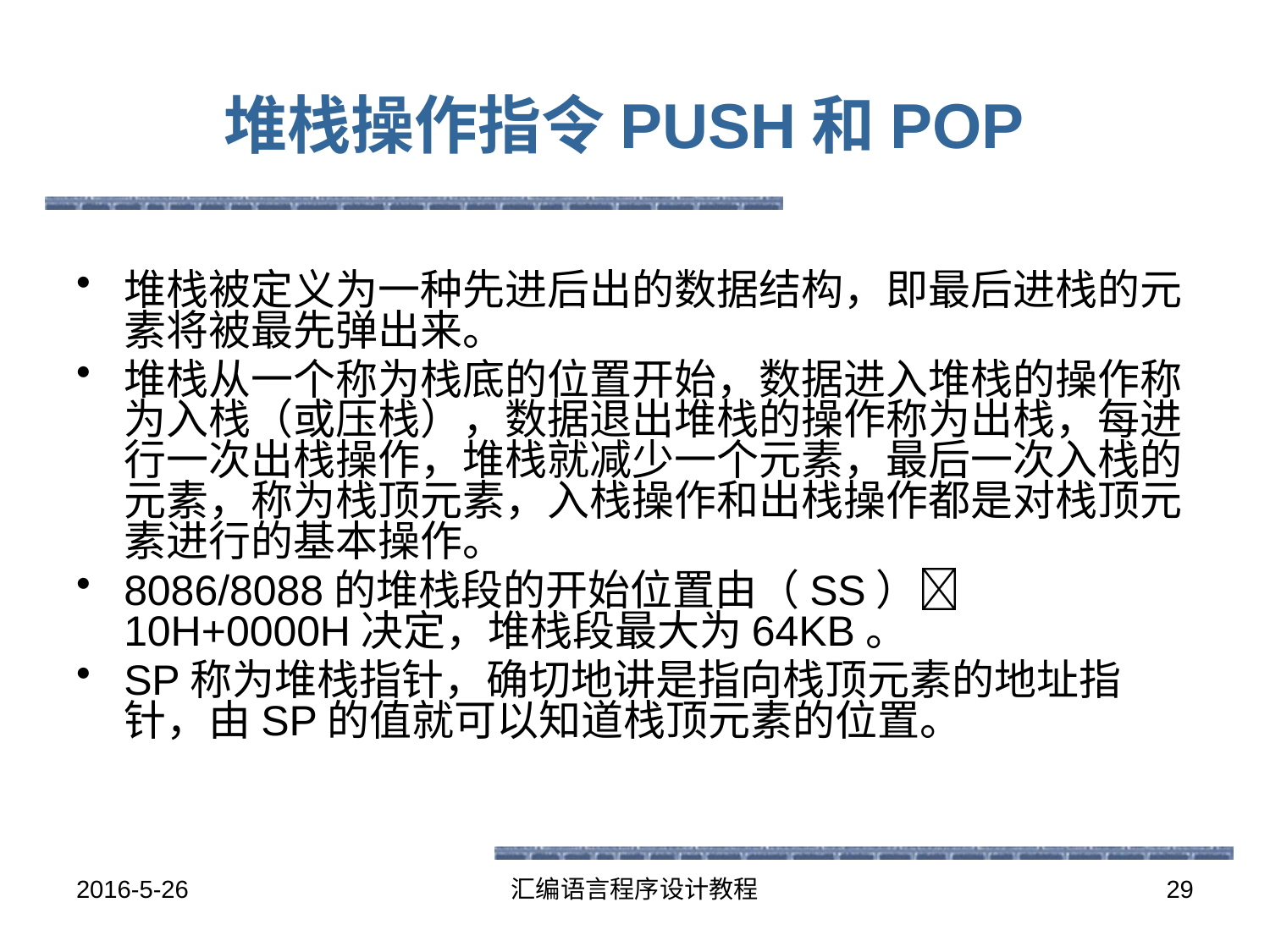

# 堆栈操作指令PUSH和POP
堆栈被定义为一种先进后出的数据结构，即最后进栈的元素将被最先弹出来。
堆栈从一个称为栈底的位置开始，数据进入堆栈的操作称为入栈（或压栈），数据退出堆栈的操作称为出栈，每进行一次出栈操作，堆栈就减少一个元素，最后一次入栈的元素，称为栈顶元素，入栈操作和出栈操作都是对栈顶元素进行的基本操作。
8086/8088的堆栈段的开始位置由（SS）× 10H+0000H决定，堆栈段最大为64KB。
SP称为堆栈指针，确切地讲是指向栈顶元素的地址指针，由SP的值就可以知道栈顶元素的位置。
2016-5-26
汇编语言程序设计教程
29